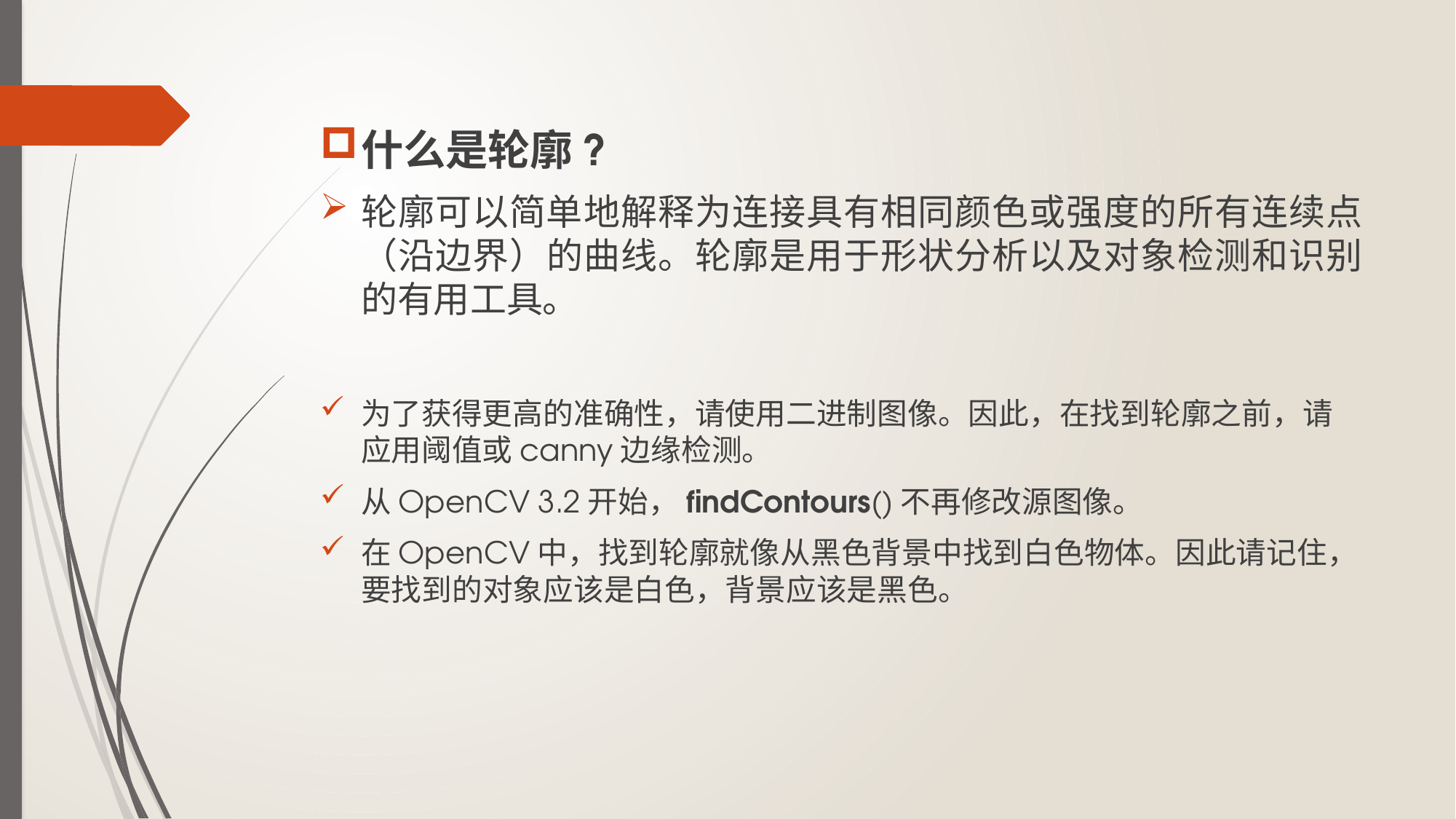

什么是轮廓?
轮廓可以简单地解释为连接具有相同颜色或强度的所有连续点（沿边界）的曲线。轮廓是用于形状分析以及对象检测和识别的有用工具。

为了获得更高的准确性，请使用二进制图像。因此，在找到轮廓之前，请应用阈值或canny边缘检测。
从OpenCV 3.2开始，findContours()不再修改源图像。
在OpenCV中，找到轮廓就像从黑色背景中找到白色物体。因此请记住，要找到的对象应该是白色，背景应该是黑色。